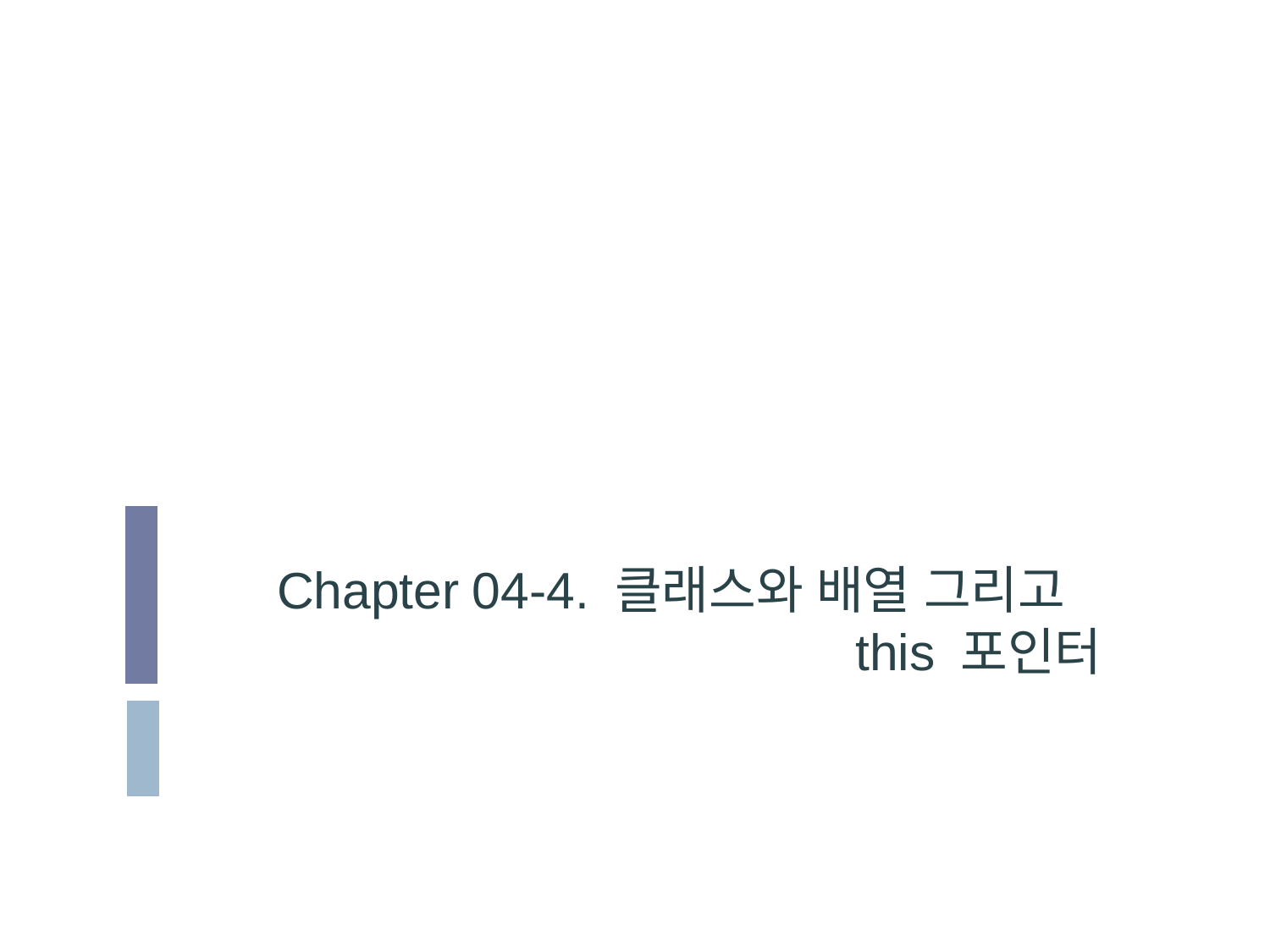

Chapter 04-4. 클래스와 배열 그리고
this 포인터